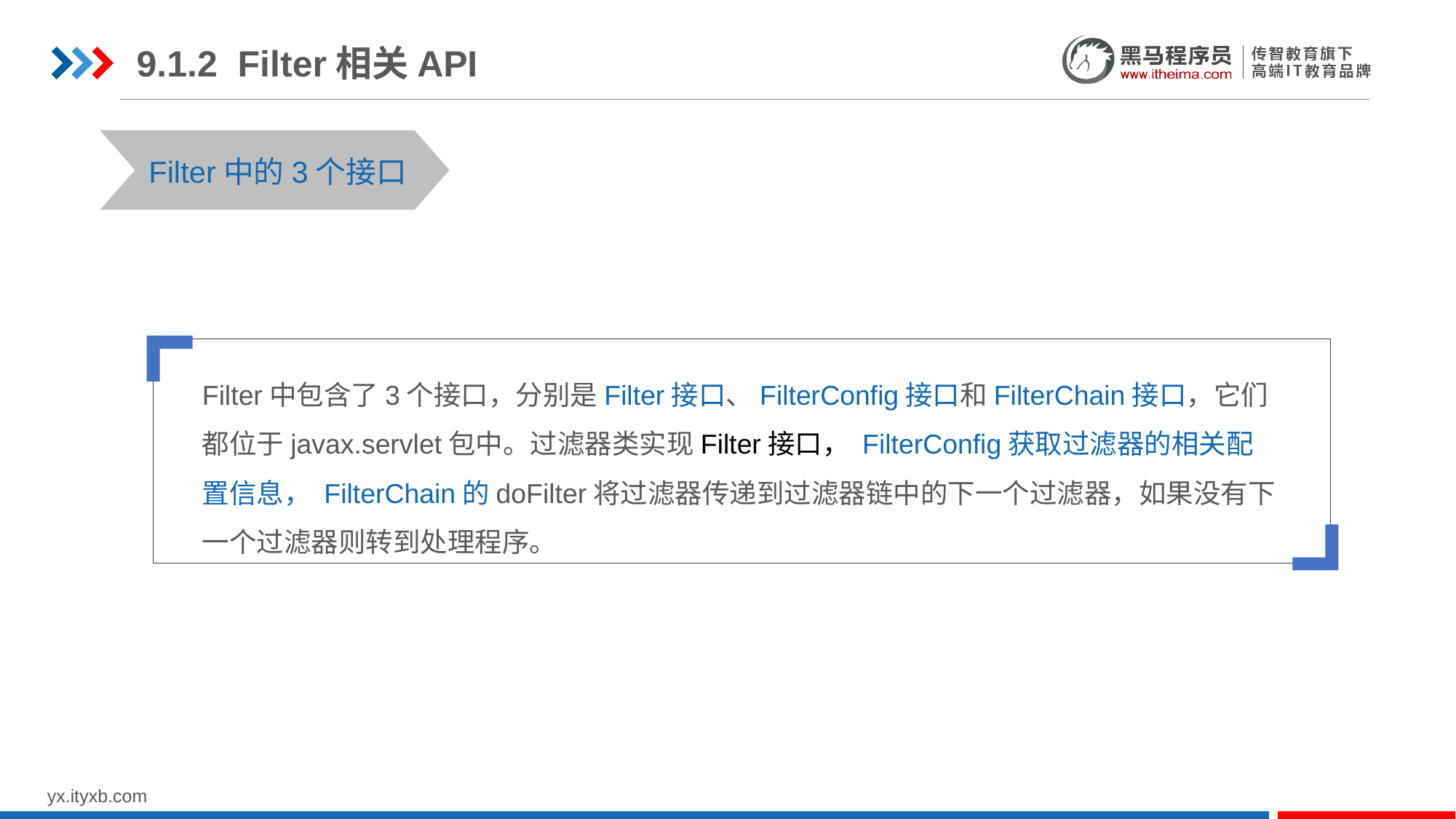

9.1.2  Filter相关API

Filter中的3个接口

Filter中包含了3个接口，分别是Filter接口、FilterConfig接口和FilterChain接口，它们都位于javax.servlet包中。过滤器类实现Filter接口， FilterConfig获取过滤器的相关配置信息， FilterChain的doFilter将过滤器传递到过滤器链中的下一个过滤器，如果没有下一个过滤器则转到处理程序。